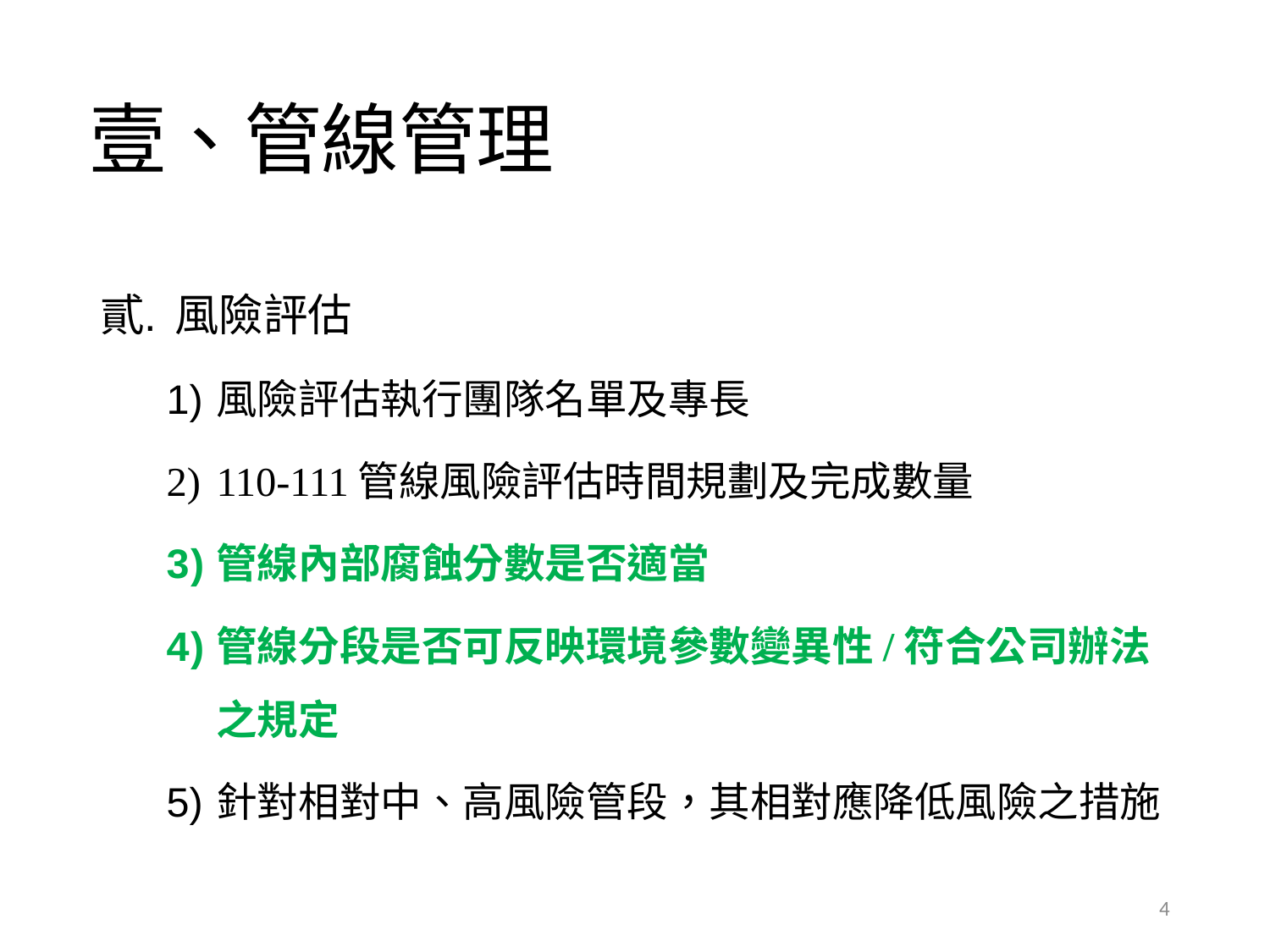

# 壹、管線管理
風險評估
風險評估執行團隊名單及專長
110-111管線風險評估時間規劃及完成數量
管線內部腐蝕分數是否適當
管線分段是否可反映環境參數變異性/符合公司辦法之規定
針對相對中、高風險管段，其相對應降低風險之措施

4